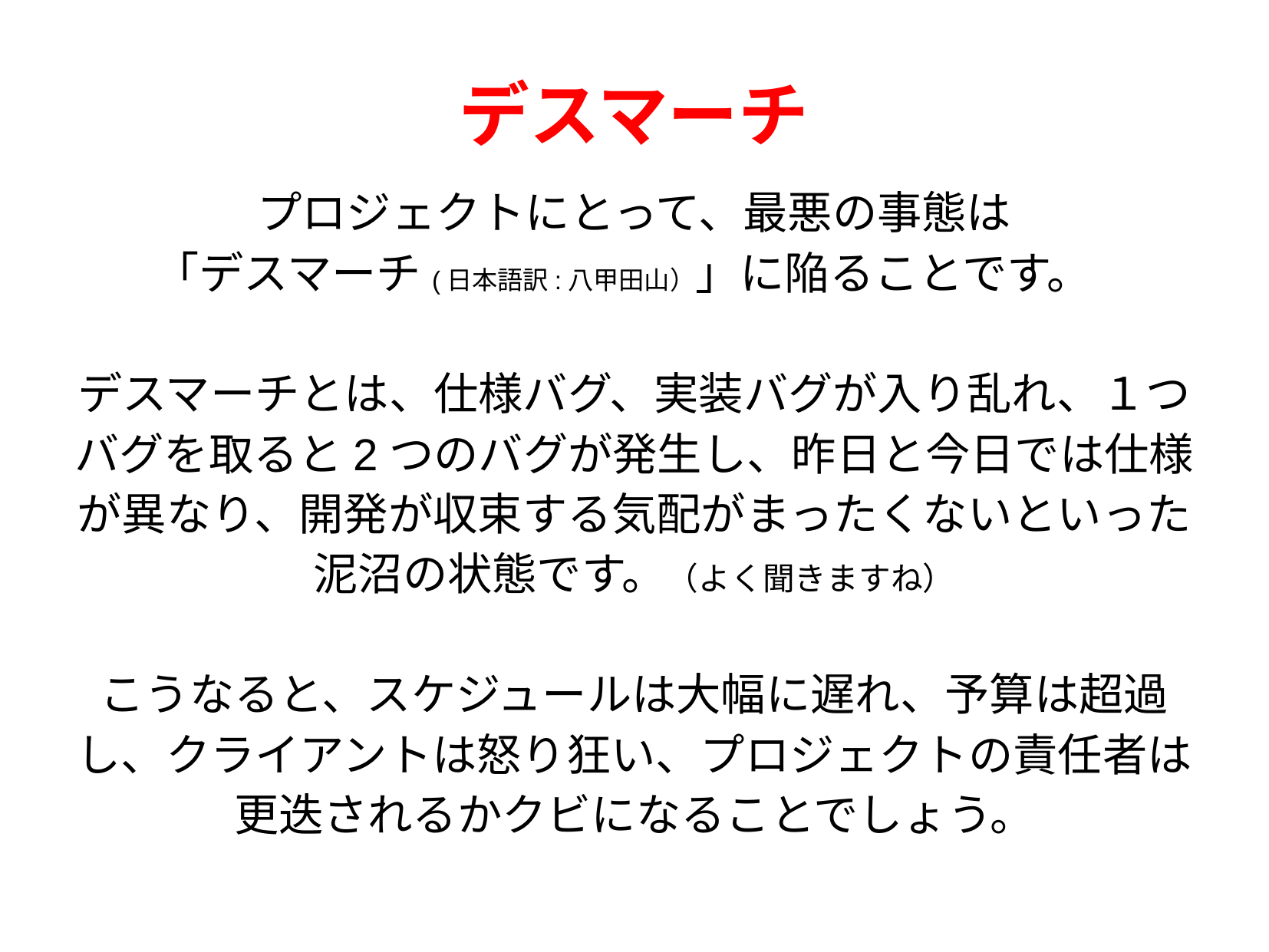

# デスマーチ
プロジェクトにとって、最悪の事態は
｢デスマーチ(日本語訳:八甲田山）」に陥ることです。

デスマーチとは、仕様バグ、実装バグが入り乱れ、１つバグを取ると2つのバグが発生し、昨日と今日では仕様が異なり、開発が収束する気配がまったくないといった泥沼の状態です。（よく聞きますね）

こうなると、スケジュールは大幅に遅れ、予算は超過し、クライアントは怒り狂い、プロジェクトの責任者は更迭されるかクビになることでしょう。